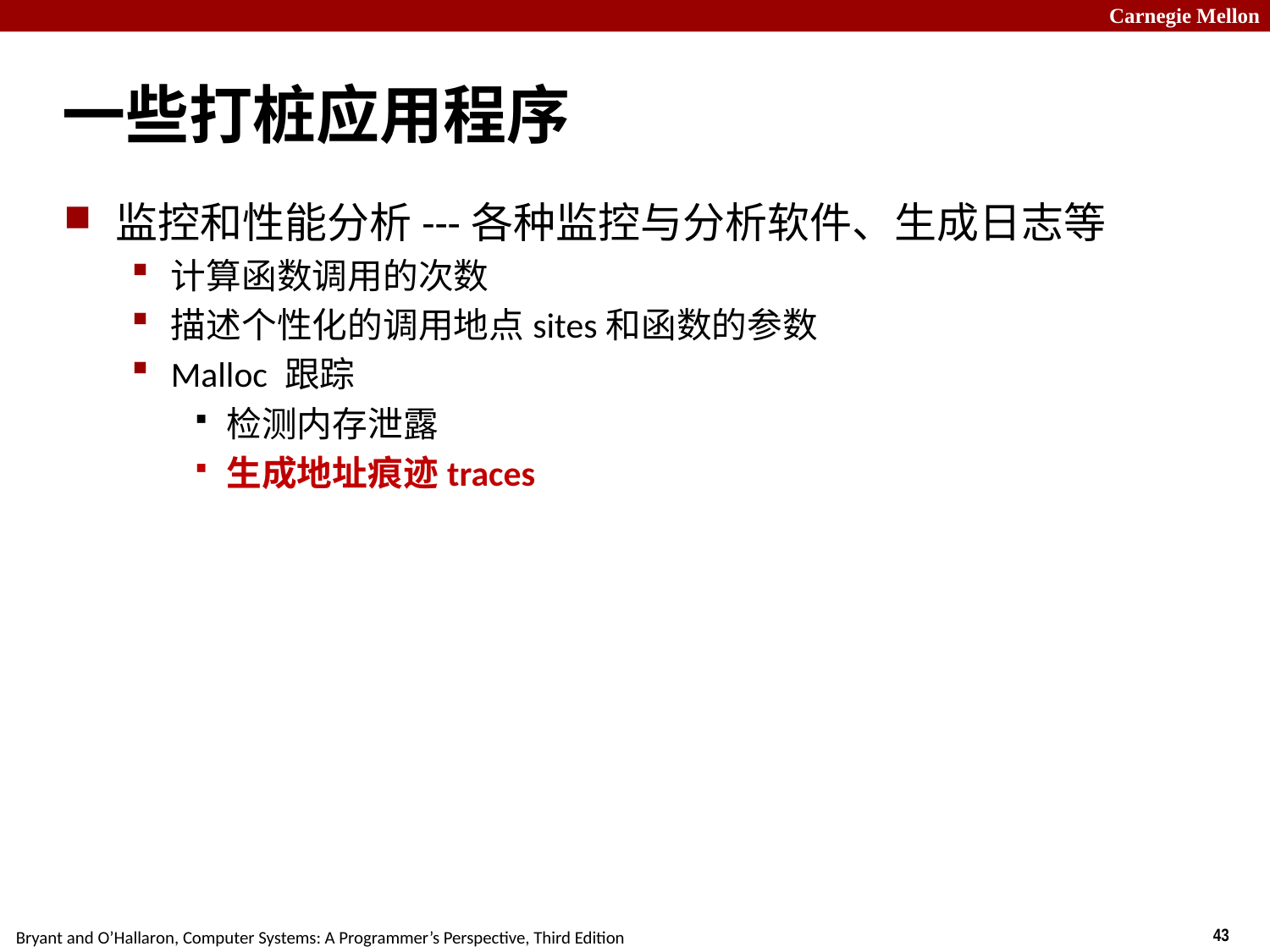

# 一些打桩应用程序
监控和性能分析---各种监控与分析软件、生成日志等
计算函数调用的次数
描述个性化的调用地点sites和函数的参数
Malloc 跟踪
检测内存泄露
生成地址痕迹traces